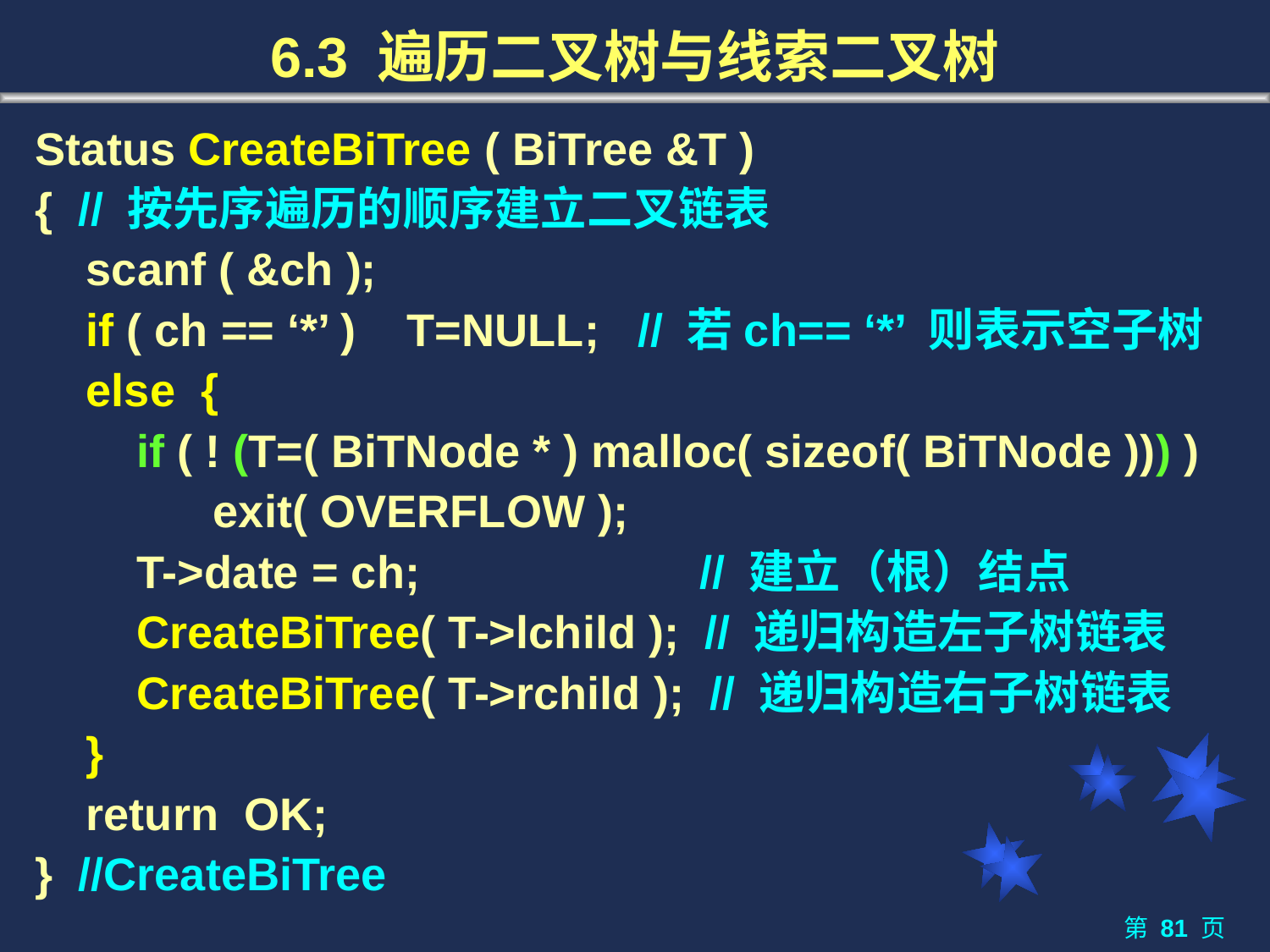

# 6.3 遍历二叉树与线索二叉树
Status CreateBiTree ( BiTree &T )
{  // 按先序遍历的顺序建立二叉链表
    scanf ( &ch );
    if ( ch == ‘*’ )    T=NULL;   // 若ch== ‘*’ 则表示空子树
    else  {
        if ( ! (T=( BiTNode * ) malloc( sizeof( BiTNode ))) )
              exit( OVERFLOW );
        T->date = ch;                      // 建立（根）结点
        CreateBiTree( T->lchild );  // 递归构造左子树链表
        CreateBiTree( T->rchild );  // 递归构造右子树链表
    }
    return  OK;
}  //CreateBiTree
第 81 页